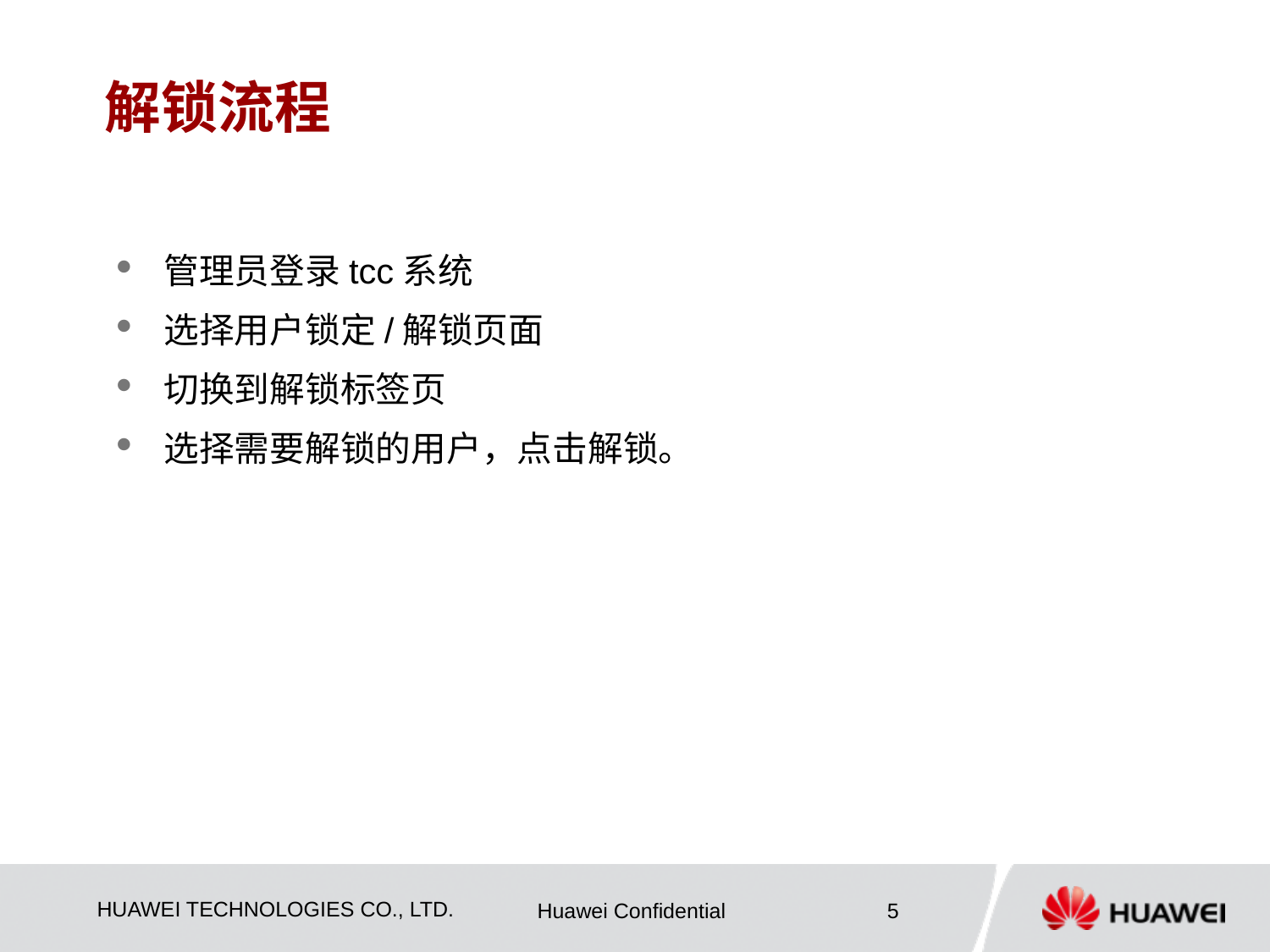

# 解锁流程
管理员登录tcc系统
选择用户锁定/解锁页面
切换到解锁标签页
选择需要解锁的用户，点击解锁。